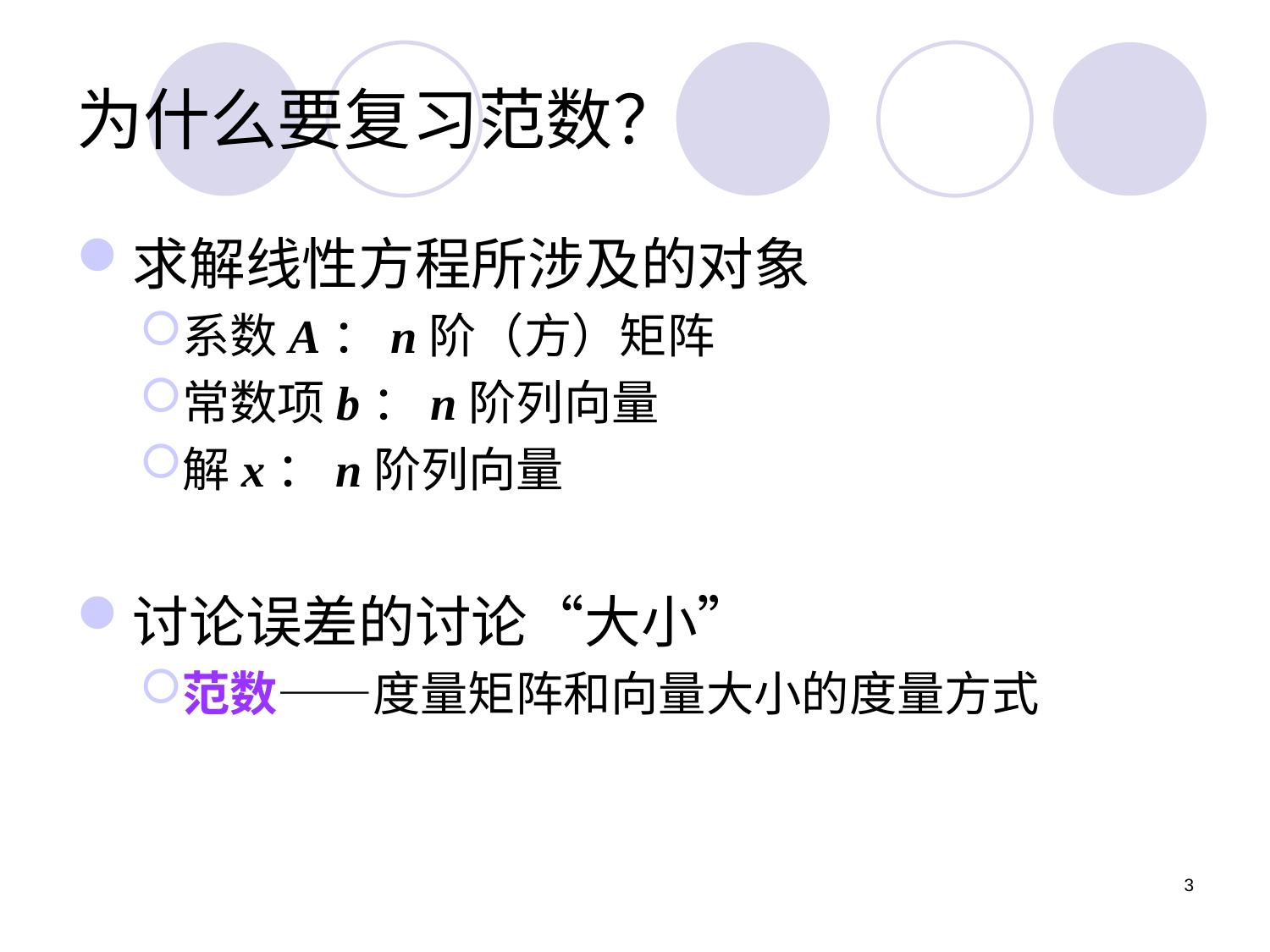

# 为什么要复习范数？
求解线性方程所涉及的对象
系数A：n阶（方）矩阵
常数项b：n阶列向量
解x：n阶列向量

讨论误差的讨论“大小”
范数——度量矩阵和向量大小的度量方式
3